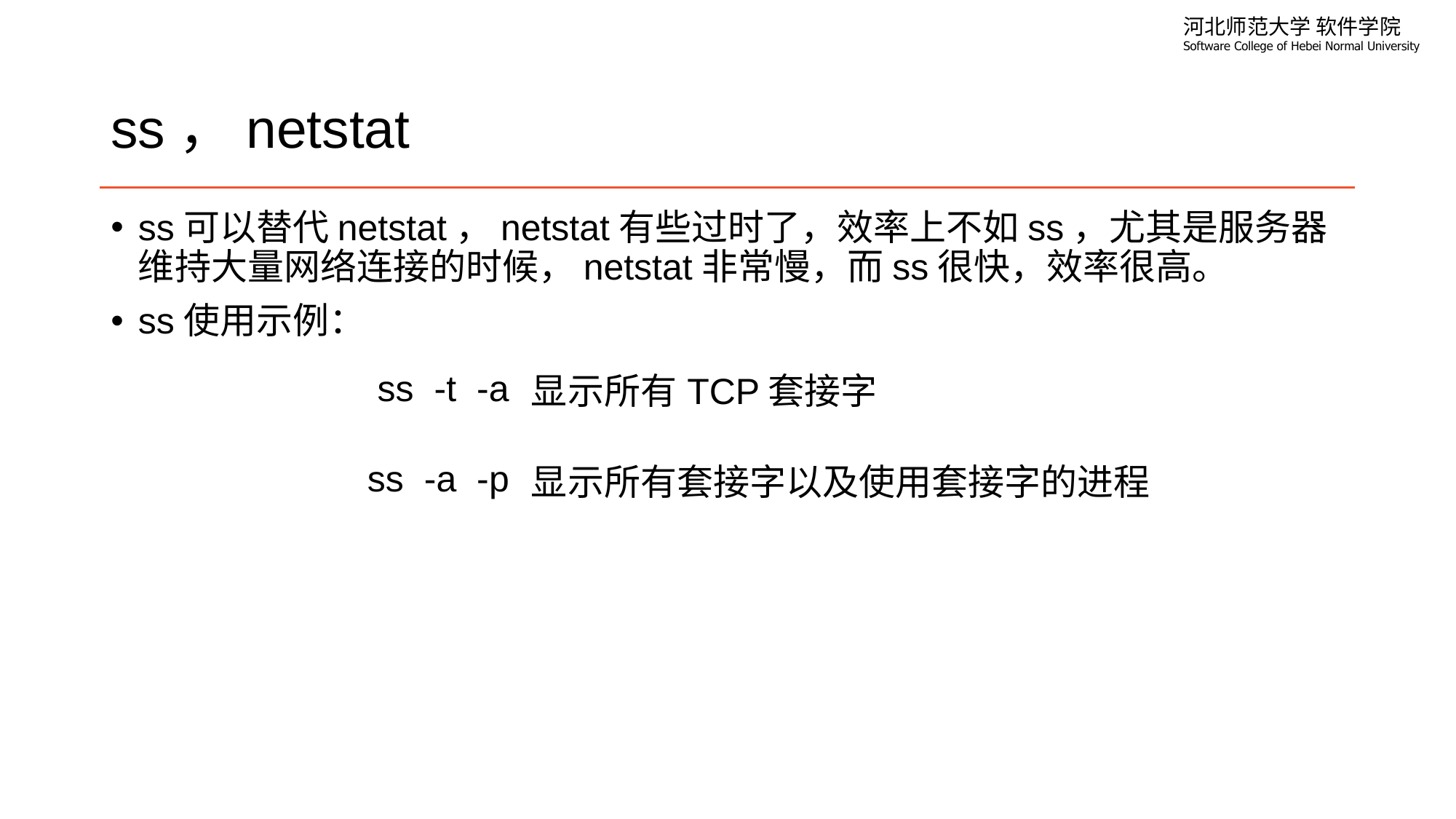

# ss，netstat
ss可以替代netstat，netstat有些过时了，效率上不如ss，尤其是服务器维持大量网络连接的时候，netstat非常慢，而ss很快，效率很高。
ss使用示例：

| ss -t -a | 显示所有TCP套接字 |
| --- | --- |
| ss -a -p | 显示所有套接字以及使用套接字的进程 |
|  |  |